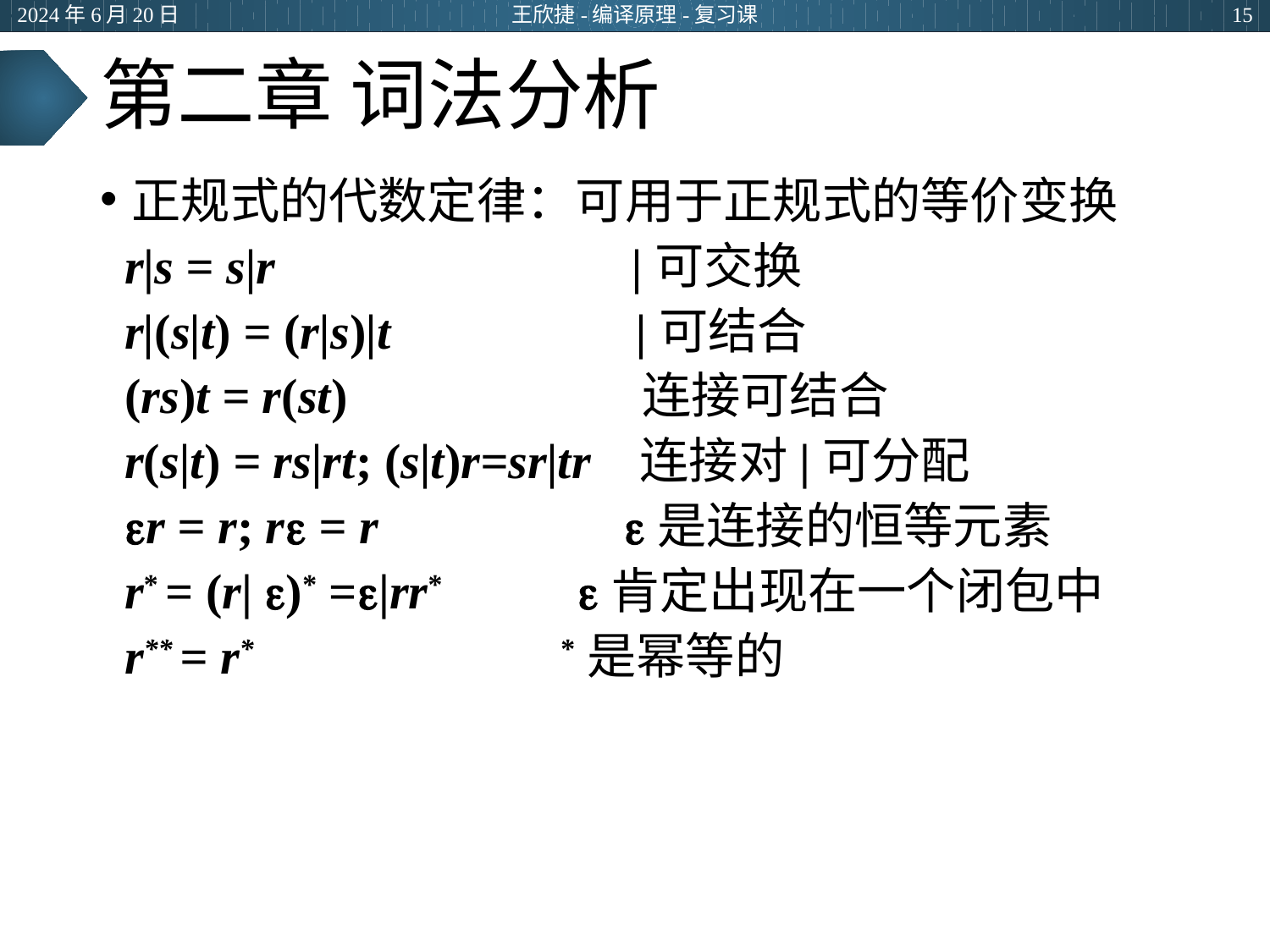

2024年6月20日
王欣捷-编译原理-复习课
15
# 第二章 词法分析
正规式的代数定律：可用于正规式的等价变换
  r|s = s|r                             |可交换
  r|(s|t) = (r|s)|t                    |可结合
  (rs)t = r(st)                       连接可结合
  r(s|t) = rs|rt; (s|t)r=sr|tr   连接对|可分配
  εr = r; rε = r                    ε是连接的恒等元素
  r* = (r| ε)* =ε|rr*           ε肯定出现在一个闭包中
  r** = r*                         *是幂等的